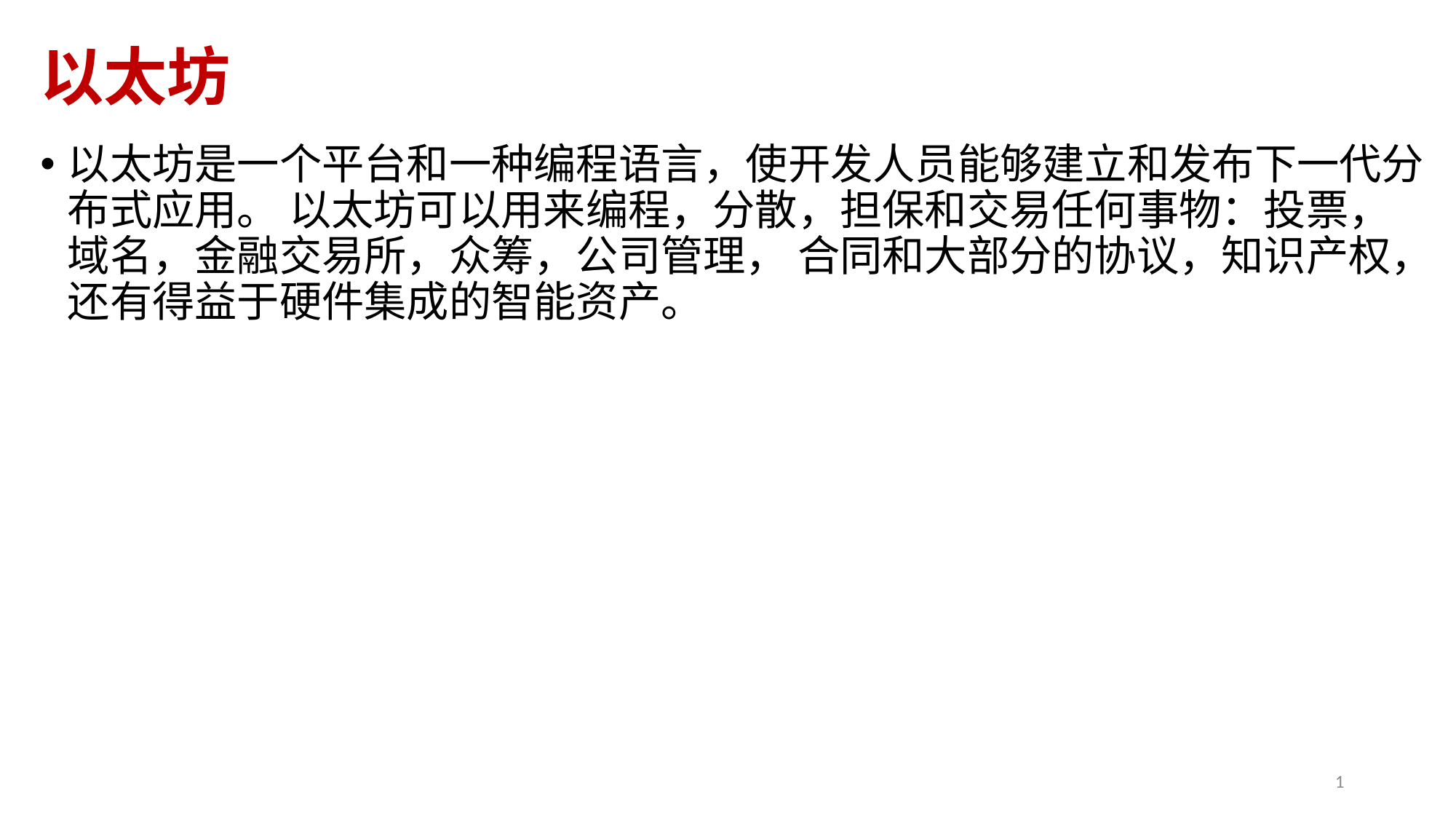

# 以太坊
以太坊是一个平台和一种编程语言，使开发人员能够建立和发布下一代分布式应用。 以太坊可以用来编程，分散，担保和交易任何事物：投票，域名，金融交易所，众筹，公司管理， 合同和大部分的协议，知识产权，还有得益于硬件集成的智能资产。
1